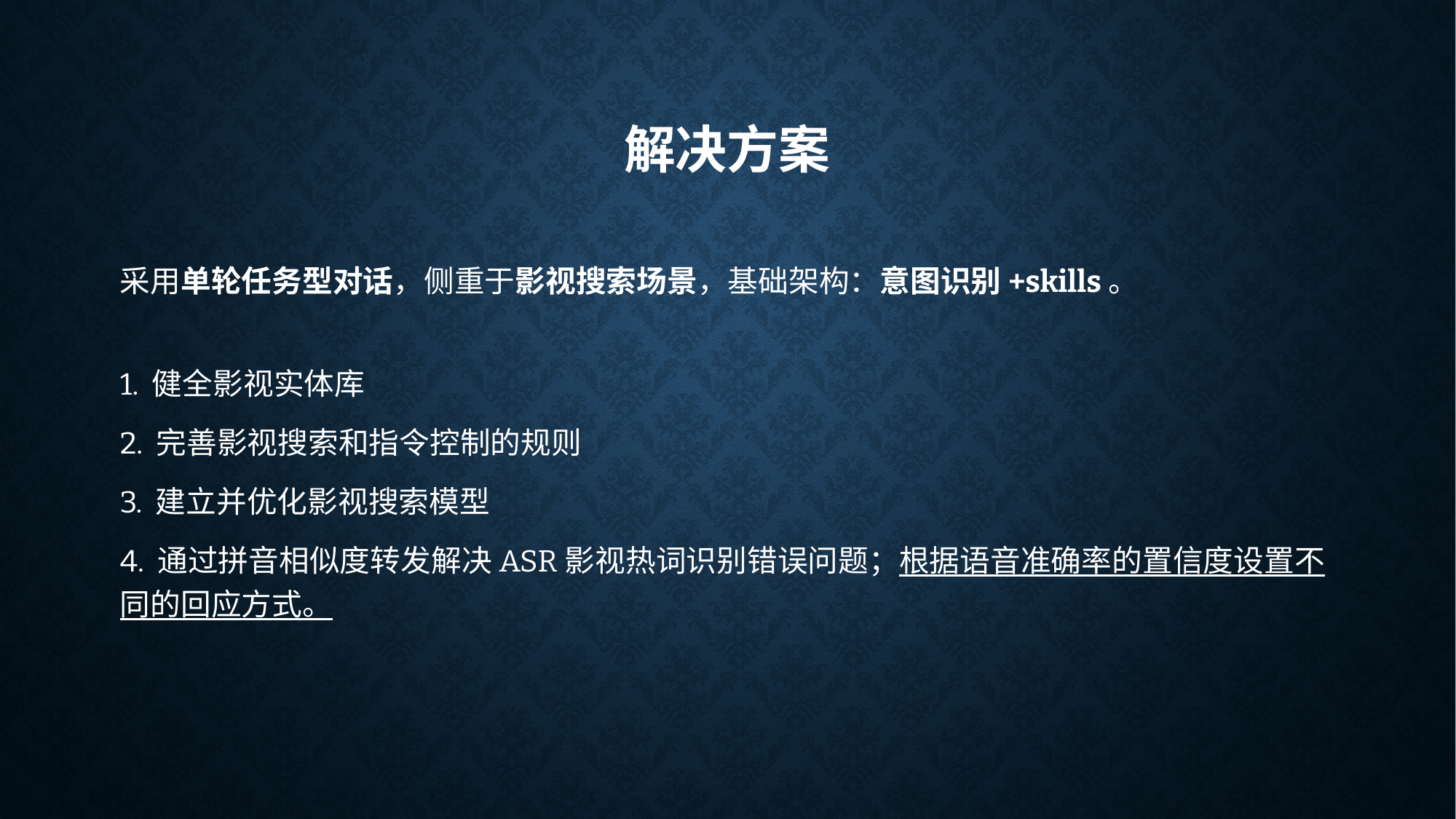

# 解决方案
采用单轮任务型对话，侧重于影视搜索场景，基础架构：意图识别+skills。
1. 健全影视实体库
2. 完善影视搜索和指令控制的规则
3. 建立并优化影视搜索模型
4. 通过拼音相似度转发解决ASR影视热词识别错误问题；根据语音准确率的置信度设置不同的回应方式。